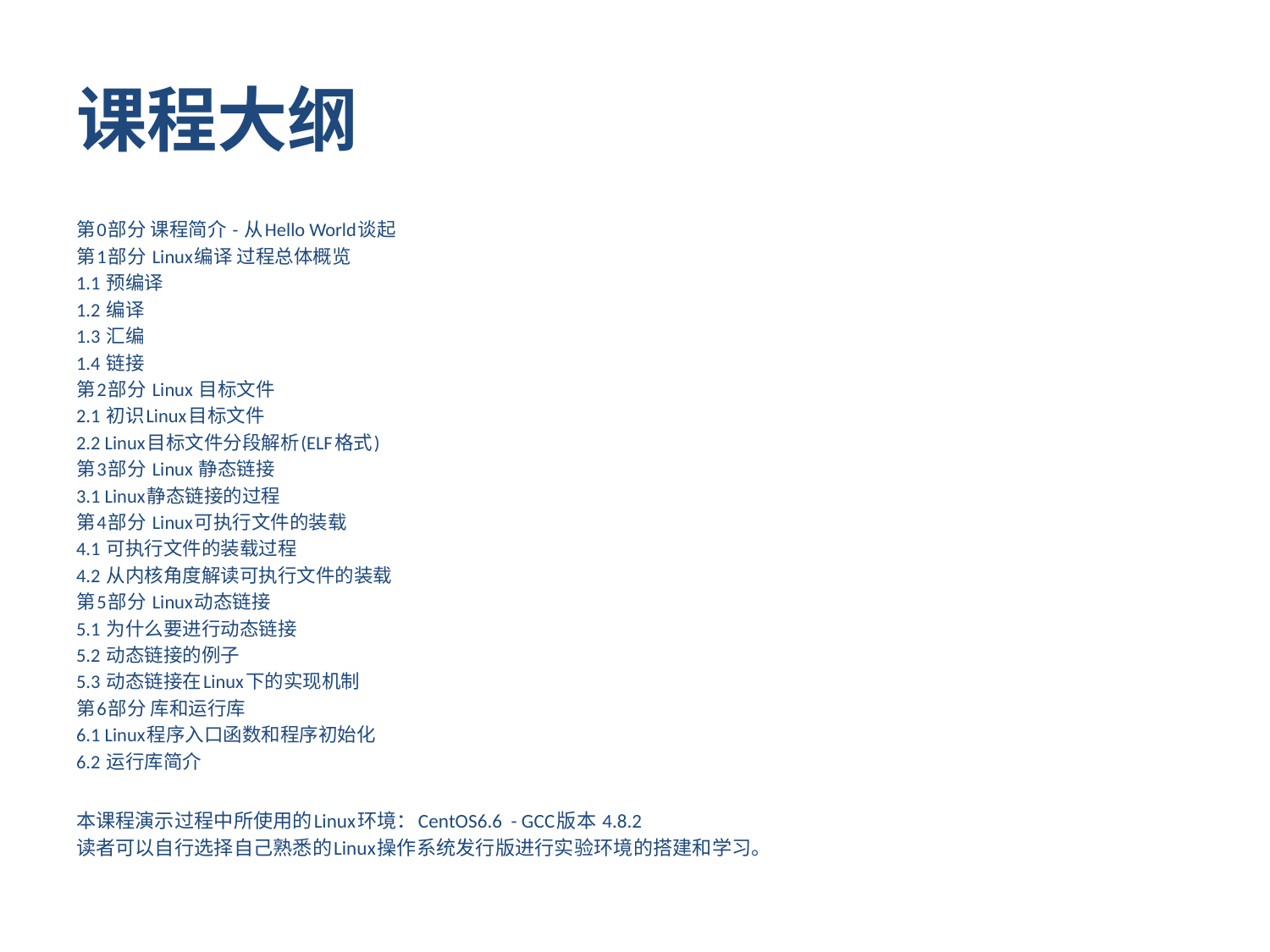

# 课程大纲
第0部分 课程简介 - 从Hello World谈起
第1部分 Linux编译 过程总体概览
1.1 预编译
1.2 编译
1.3 汇编
1.4 链接
第2部分 Linux 目标文件
2.1 初识Linux目标文件
2.2 Linux目标文件分段解析(ELF格式)
第3部分 Linux 静态链接
3.1 Linux静态链接的过程
第4部分 Linux可执行文件的装载
4.1 可执行文件的装载过程
4.2 从内核角度解读可执行文件的装载
第5部分 Linux动态链接
5.1 为什么要进行动态链接
5.2 动态链接的例子
5.3 动态链接在Linux下的实现机制
第6部分 库和运行库
6.1 Linux程序入口函数和程序初始化
6.2 运行库简介

本课程演示过程中所使用的Linux环境：CentOS6.6  - GCC版本 4.8.2
读者可以自行选择自己熟悉的Linux操作系统发行版进行实验环境的搭建和学习。